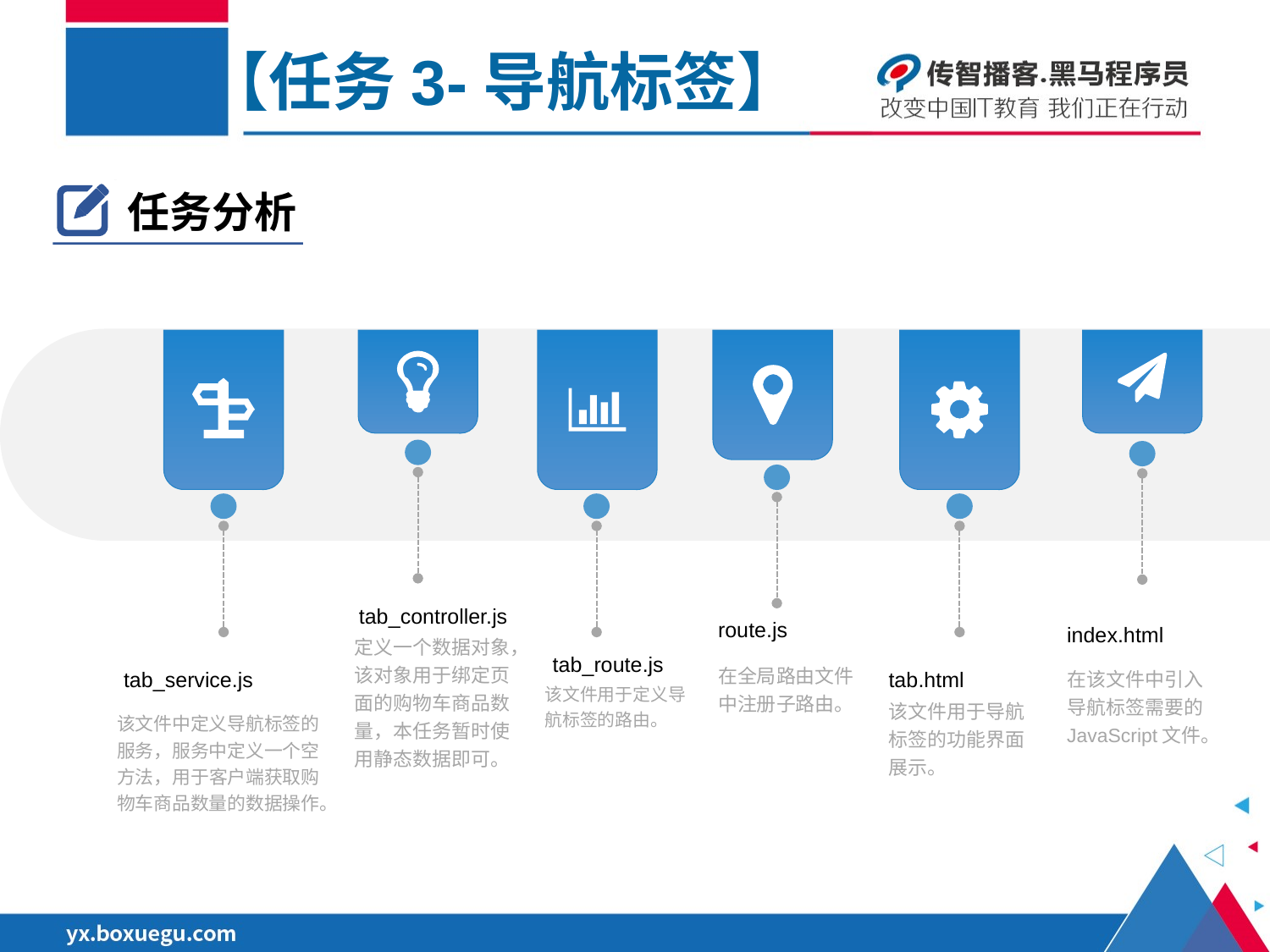

【任务3-导航标签】
任务分析

 tab_controller.js
定义一个数据对象，该对象用于绑定页面的购物车商品数量，本任务暂时使用静态数据即可。
route.js
在全局路由文件中注册子路由。
index.html
在该文件中引入导航标签需要的JavaScript文件。
tab_route.js
该文件用于定义导航标签的路由。
tab.html
该文件用于导航标签的功能界面展示。
 tab_service.js
该文件中定义导航标签的服务，服务中定义一个空方法，用于客户端获取购物车商品数量的数据操作。